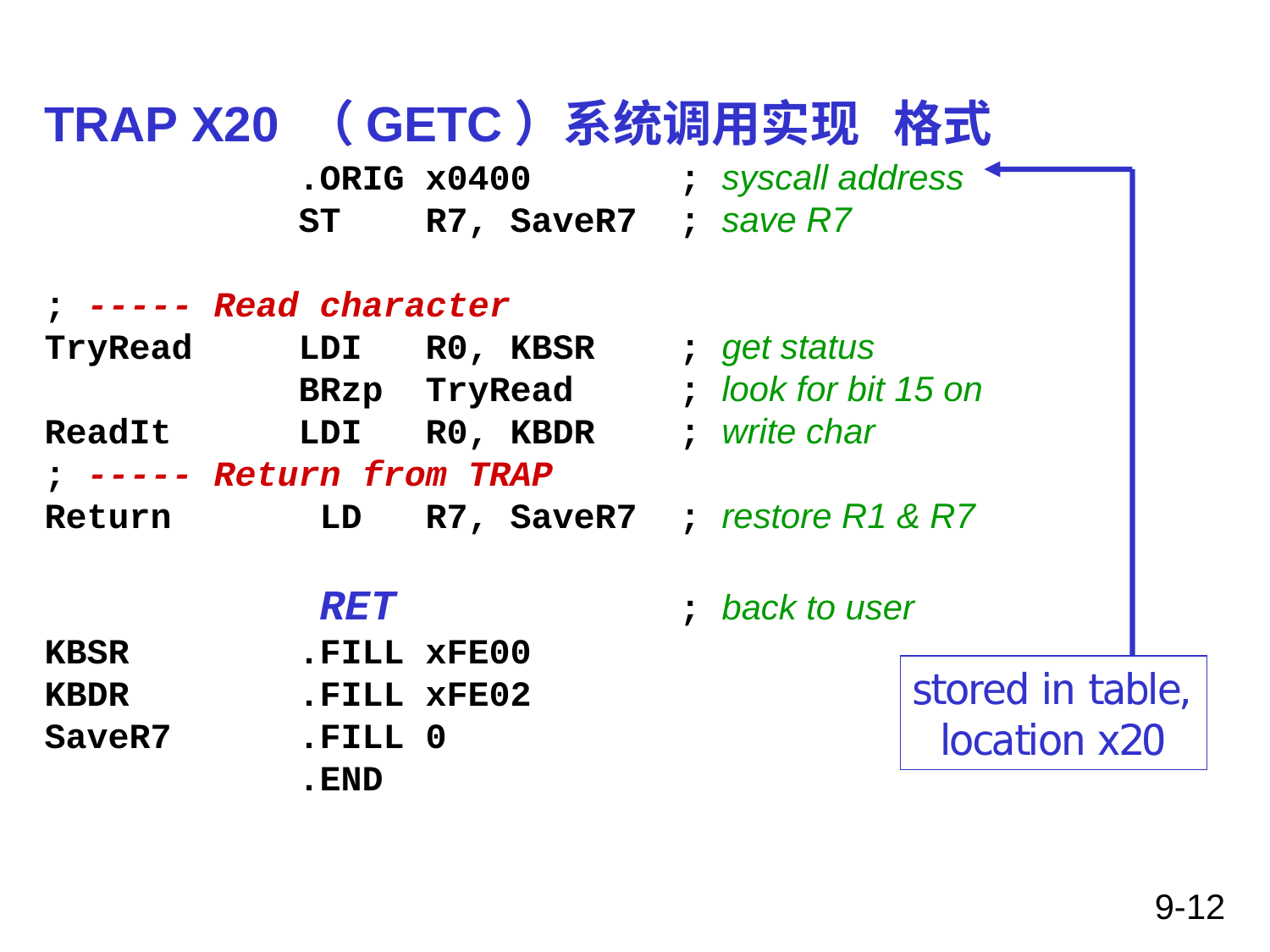

# TRAP X20 （GETC）系统调用实现   格式
		.ORIG x0400		; syscall address
		ST	R7, SaveR7	; save R7
; ----- Read character
TryRead	LDI	R0, KBSR	; get status
		BRzp	TryRead	; look for bit 15 on
ReadIt	LDI	R0, KBDR	; write char
; ----- Return from TRAP
Return	 LD	R7, SaveR7 	; restore R1 & R7
		 RET			; back to user
KBSR		.FILL	xFE00
KBDR		.FILL	xFE02
SaveR7	.FILL	0
		.END

stored in table,
location x20
9-12